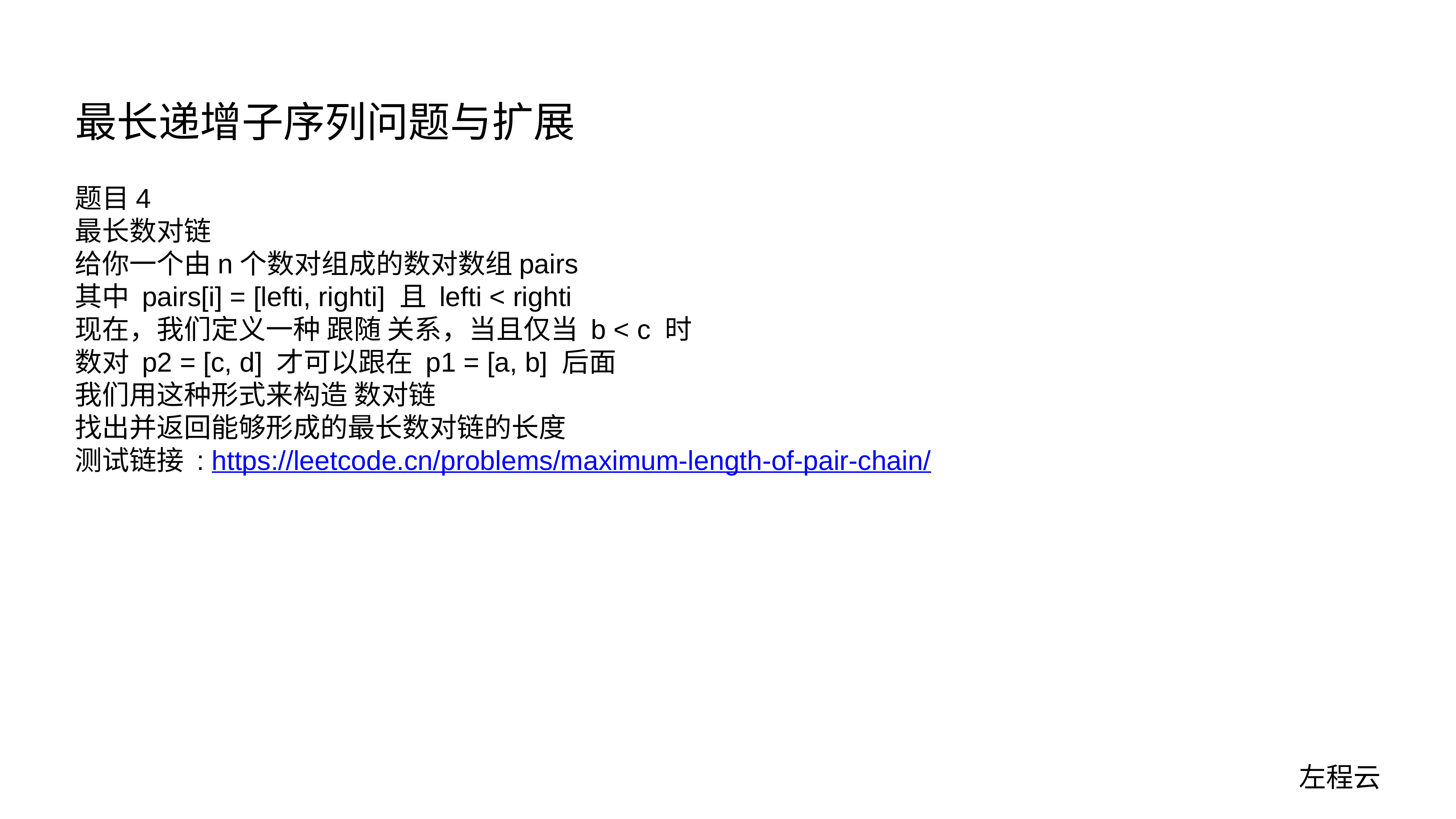

# 最长递增子序列问题与扩展
题目4
最长数对链
给你一个由n个数对组成的数对数组pairs
其中 pairs[i] = [lefti, righti] 且 lefti < righti
现在，我们定义一种 跟随 关系，当且仅当 b < c 时
数对 p2 = [c, d] 才可以跟在 p1 = [a, b] 后面
我们用这种形式来构造 数对链
找出并返回能够形成的最长数对链的长度
测试链接 : https://leetcode.cn/problems/maximum-length-of-pair-chain/
左程云